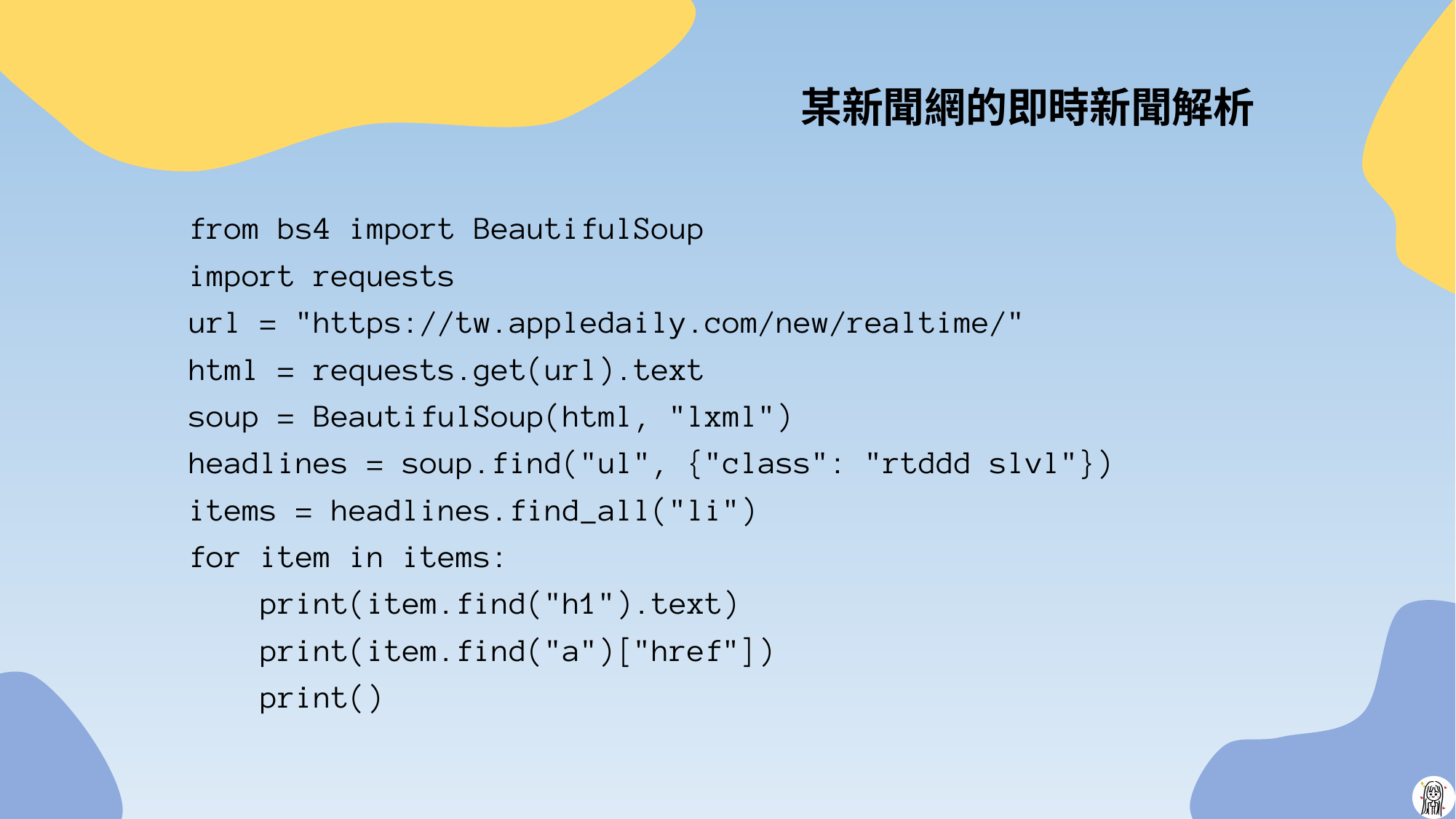

# 某新聞網的即時新聞解析
from bs4 import BeautifulSoup
import requests
url = "https://tw.appledaily.com/new/realtime/"
html = requests.get(url).text
soup = BeautifulSoup(html, "lxml")
headlines = soup.find("ul", {"class": "rtddd slvl"})
items = headlines.find_all("li")
for item in items:
    print(item.find("h1").text)
    print(item.find("a")["href"])
    print()
37